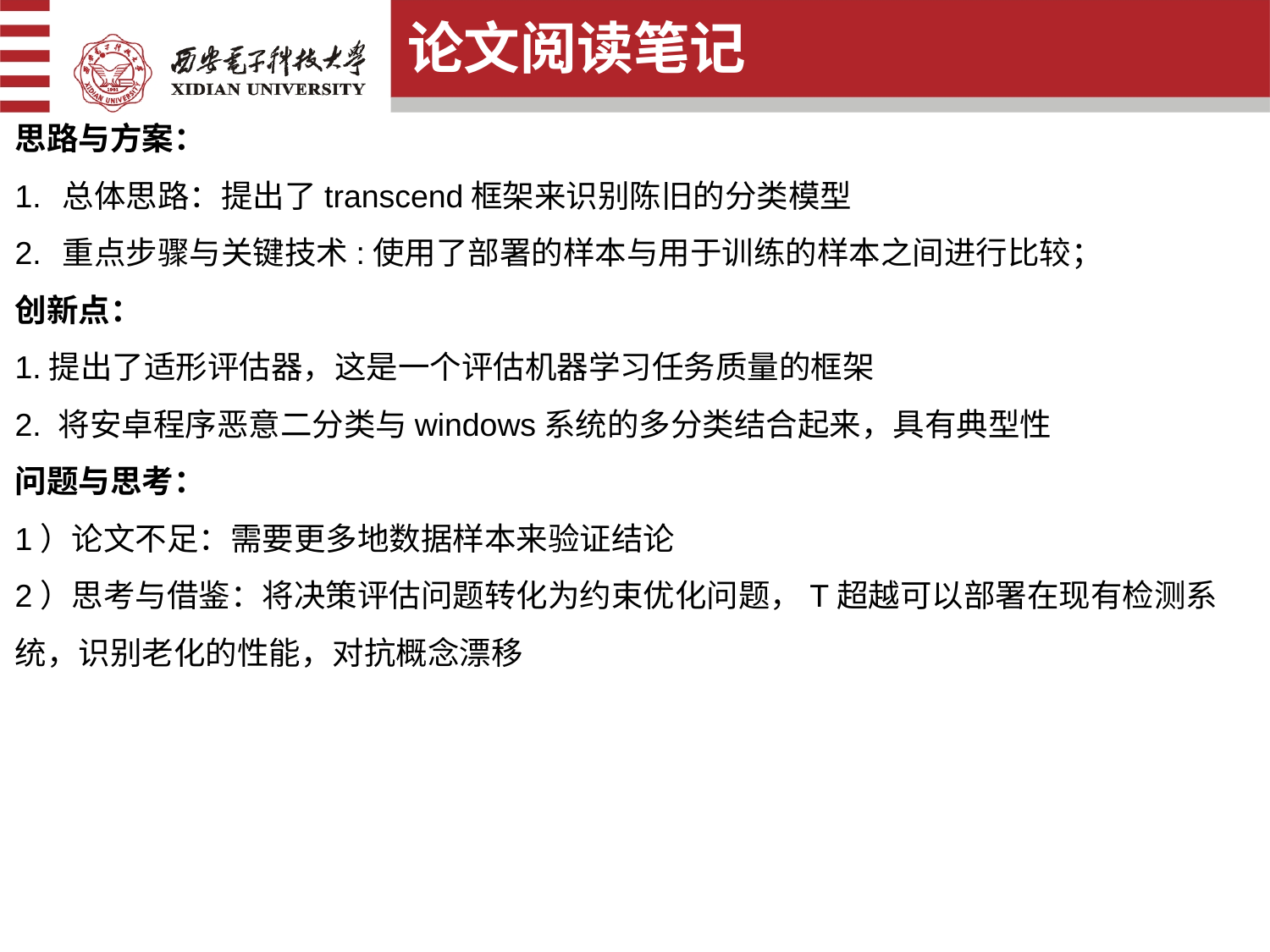

论文阅读笔记
思路与方案：
总体思路：提出了transcend框架来识别陈旧的分类模型
重点步骤与关键技术:使用了部署的样本与用于训练的样本之间进行比较；
创新点：
1.提出了适形评估器，这是一个评估机器学习任务质量的框架
2. 将安卓程序恶意二分类与windows系统的多分类结合起来，具有典型性
问题与思考：
1）论文不足：需要更多地数据样本来验证结论
2）思考与借鉴：将决策评估问题转化为约束优化问题，T超越可以部署在现有检测系统，识别老化的性能，对抗概念漂移